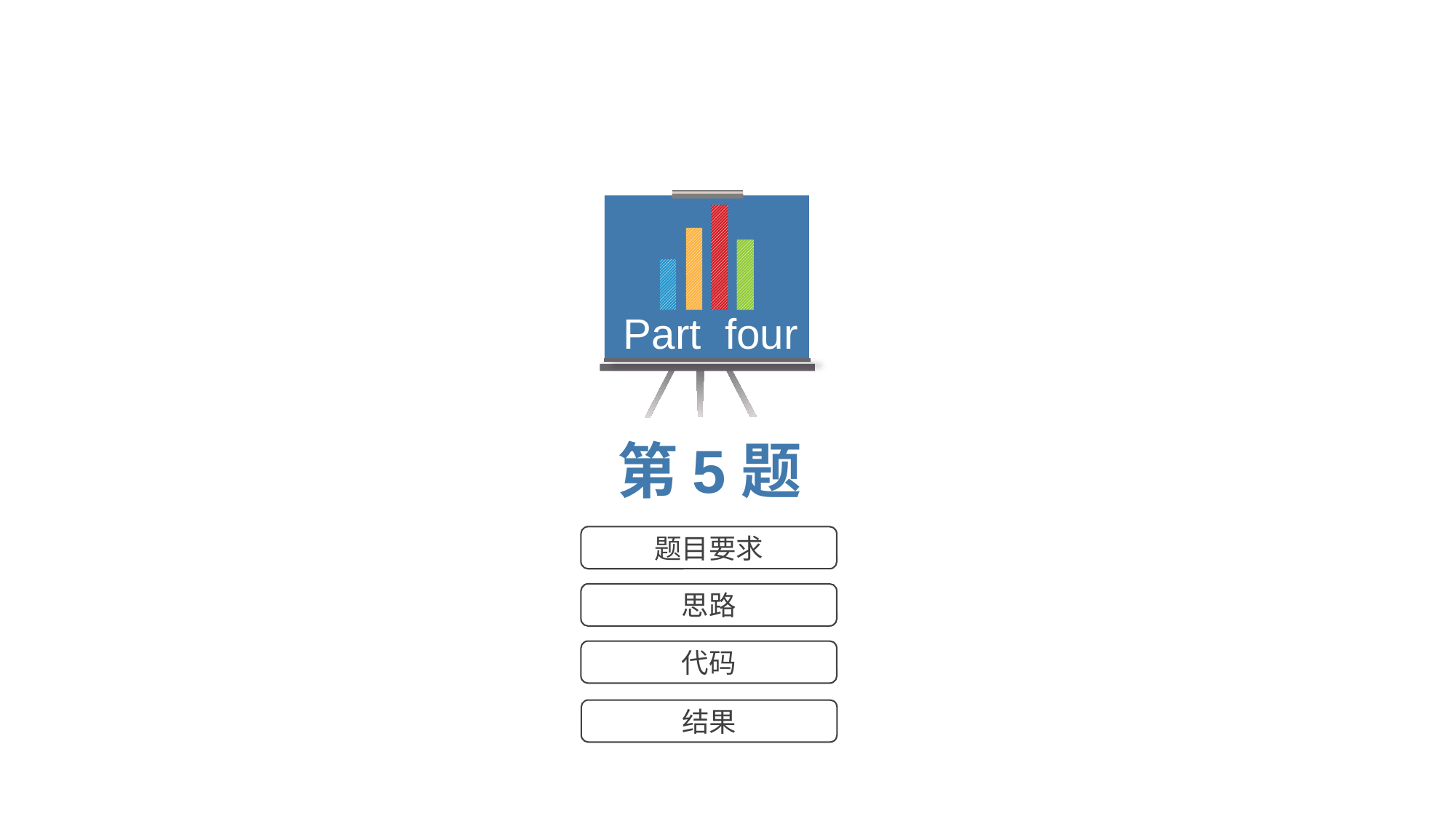

Part  four
第5题
题目要求
思路
代码
结果